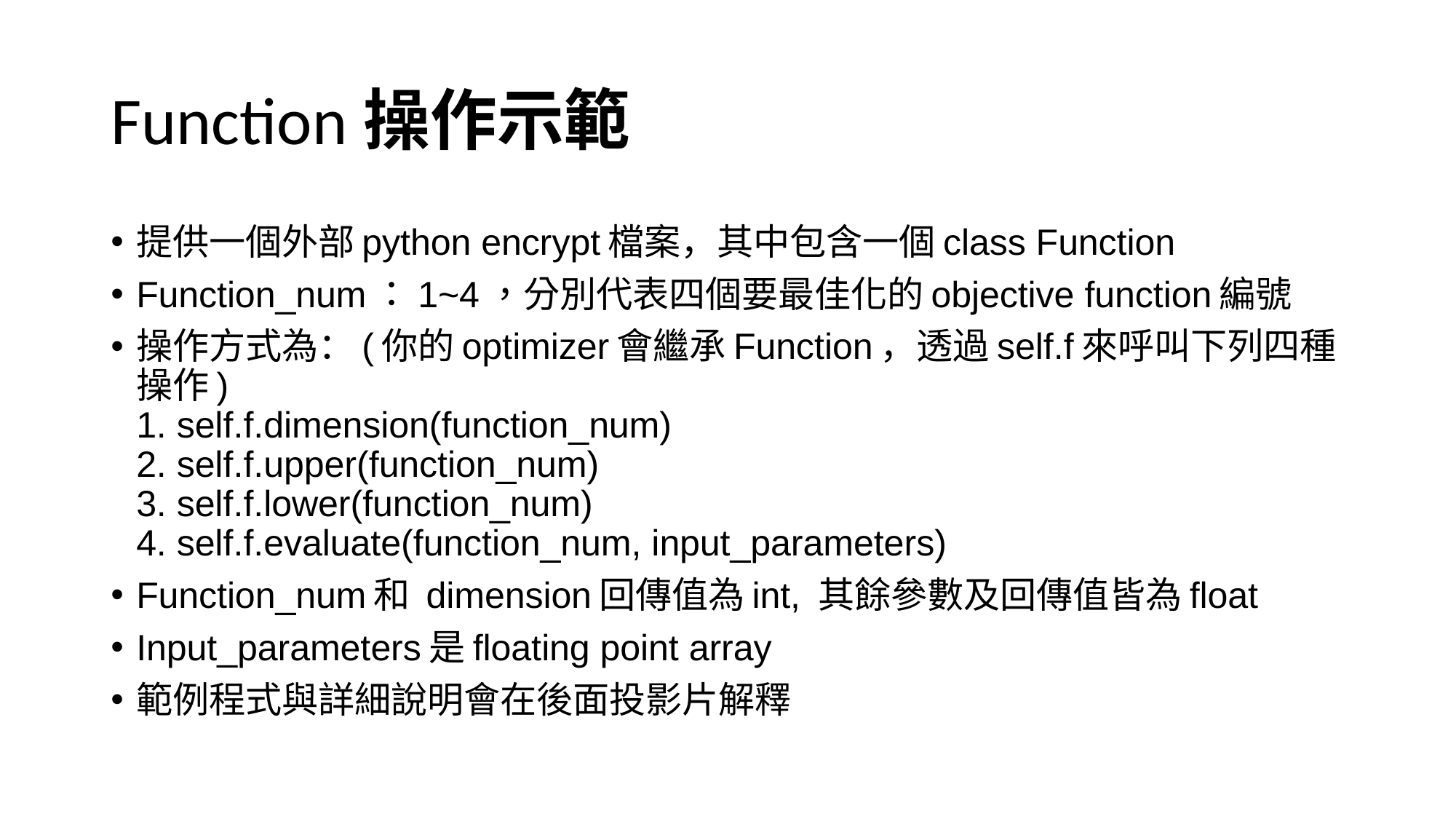

# Function操作示範
提供一個外部python encrypt檔案，其中包含一個class Function
Function_num：1~4，分別代表四個要最佳化的objective function編號
操作方式為：(你的optimizer會繼承Function，透過self.f來呼叫下列四種操作)
1. self.f.dimension(function_num)
2. self.f.upper(function_num)
3. self.f.lower(function_num)
4. self.f.evaluate(function_num, input_parameters)
Function_num和 dimension回傳值為int, 其餘參數及回傳值皆為float
Input_parameters是floating point array
範例程式與詳細說明會在後面投影片解釋